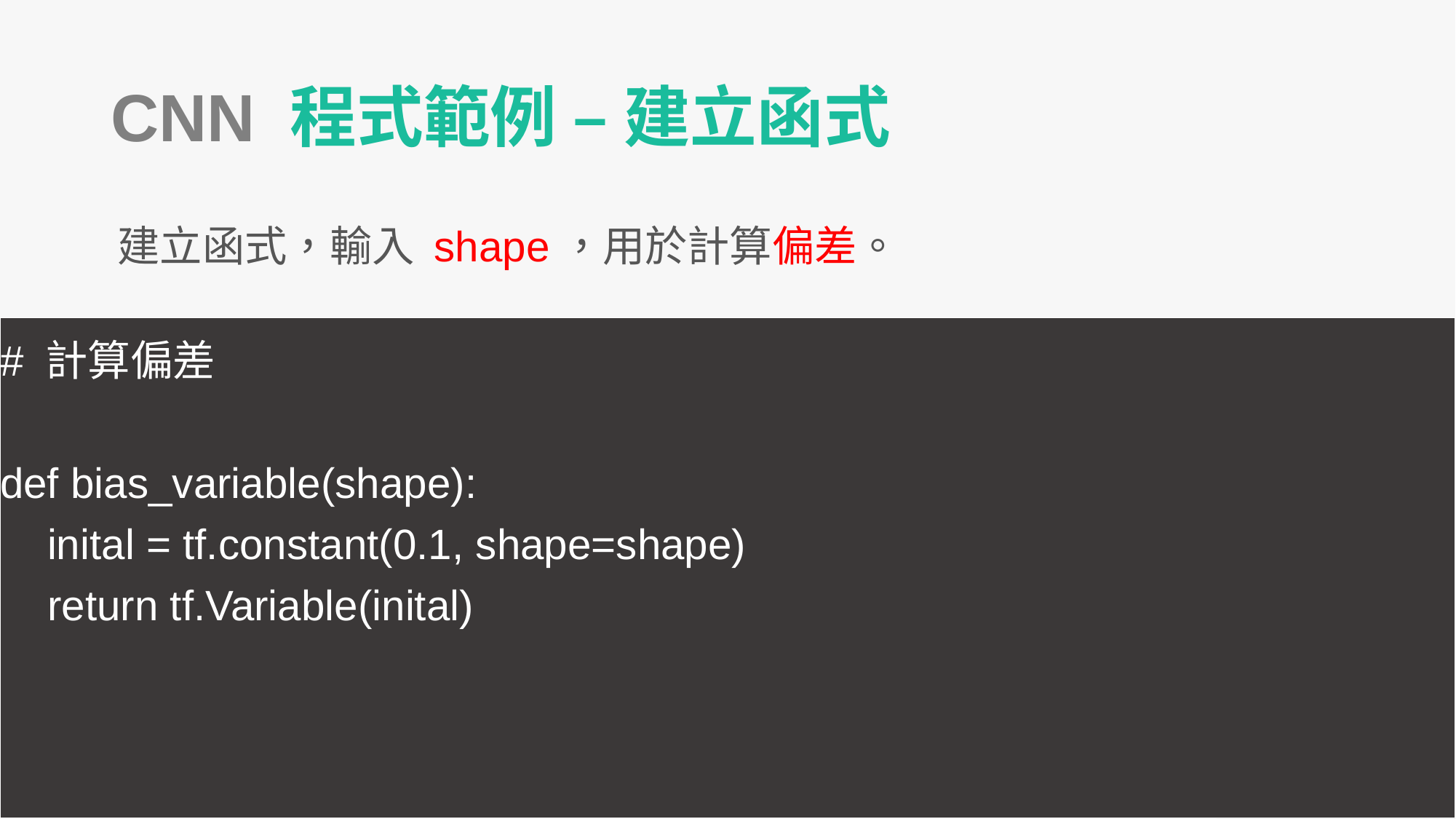

CNN 程式範例 – 建立函式
建立函式，輸入 shape，用於計算偏差。
# 計算偏差

def bias_variable(shape):
    inital = tf.constant(0.1, shape=shape)
    return tf.Variable(inital)